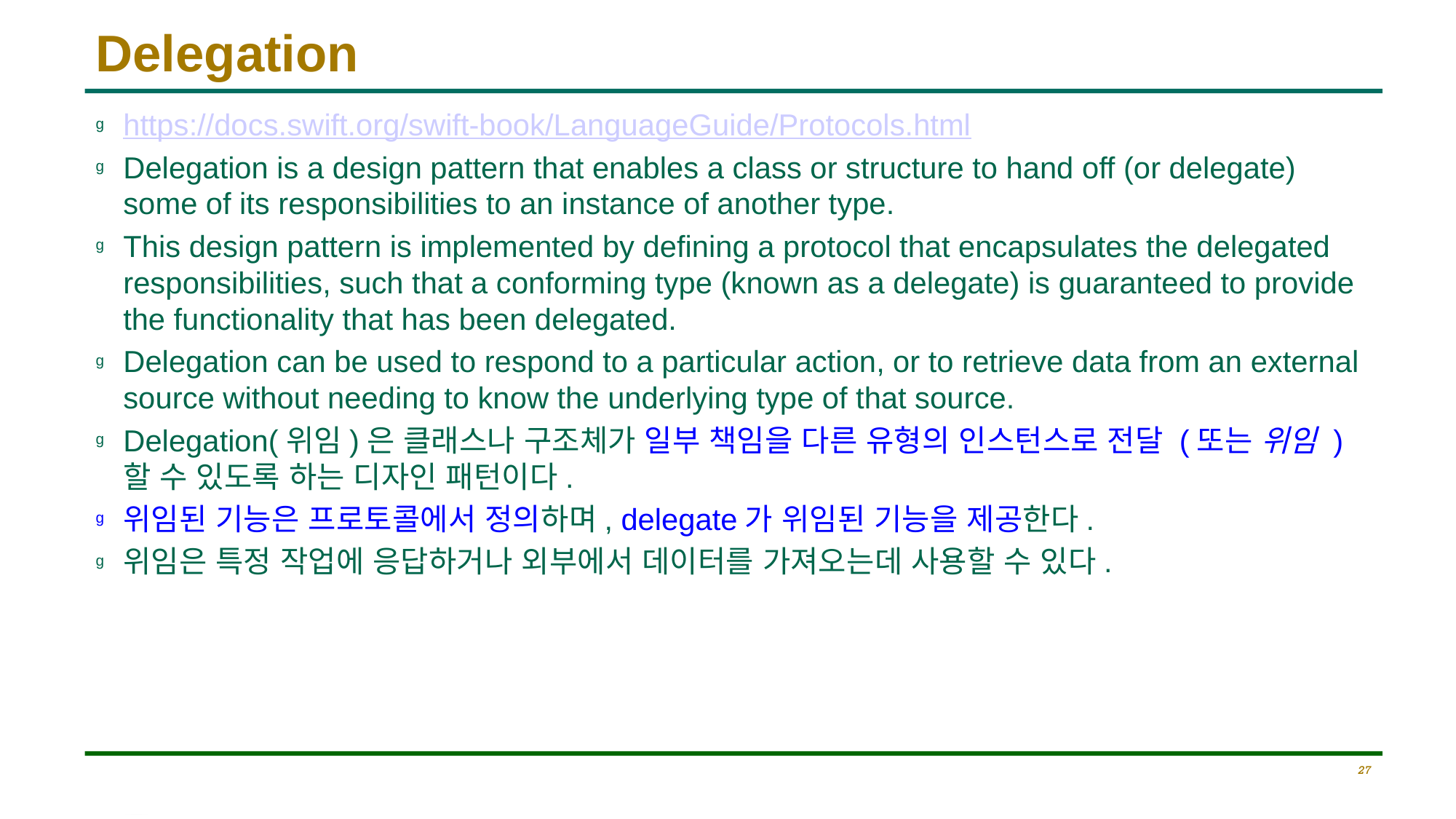

# Delegation
https://docs.swift.org/swift-book/LanguageGuide/Protocols.html
Delegation is a design pattern that enables a class or structure to hand off (or delegate) some of its responsibilities to an instance of another type.
This design pattern is implemented by defining a protocol that encapsulates the delegated responsibilities, such that a conforming type (known as a delegate) is guaranteed to provide the functionality that has been delegated.
Delegation can be used to respond to a particular action, or to retrieve data from an external source without needing to know the underlying type of that source.
Delegation(위임)은 클래스나 구조체가 일부 책임을 다른 유형의 인스턴스로 전달 (또는 위임 )할 수 있도록 하는 디자인 패턴이다.
위임된 기능은 프로토콜에서 정의하며, delegate가 위임된 기능을 제공한다.
위임은 특정 작업에 응답하거나 외부에서 데이터를 가져오는데 사용할 수 있다.